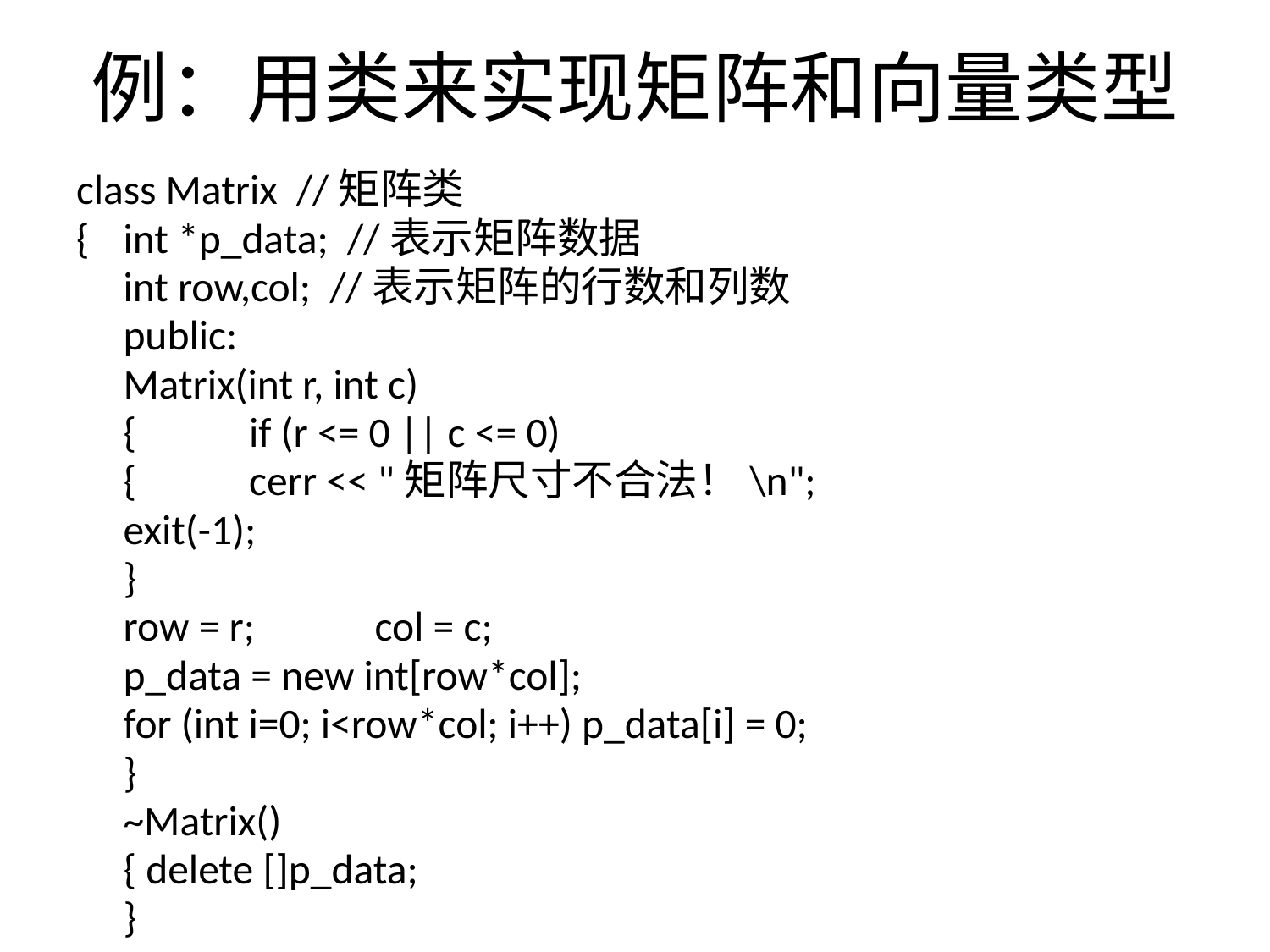

# 例：用类来实现矩阵和向量类型
class Matrix  //矩阵类
{		int *p_data;  //表示矩阵数据
		int row,col;  //表示矩阵的行数和列数
	public:
		Matrix(int r, int c)
		{	if (r <= 0 || c <= 0)
			{	cerr << "矩阵尺寸不合法！\n";
				exit(-1);
			}
			row = r;	col = c;
			p_data = new int[row*col];
			for (int i=0; i<row*col; i++) p_data[i] = 0;
		}
		~Matrix()
		{ delete []p_data;
		}